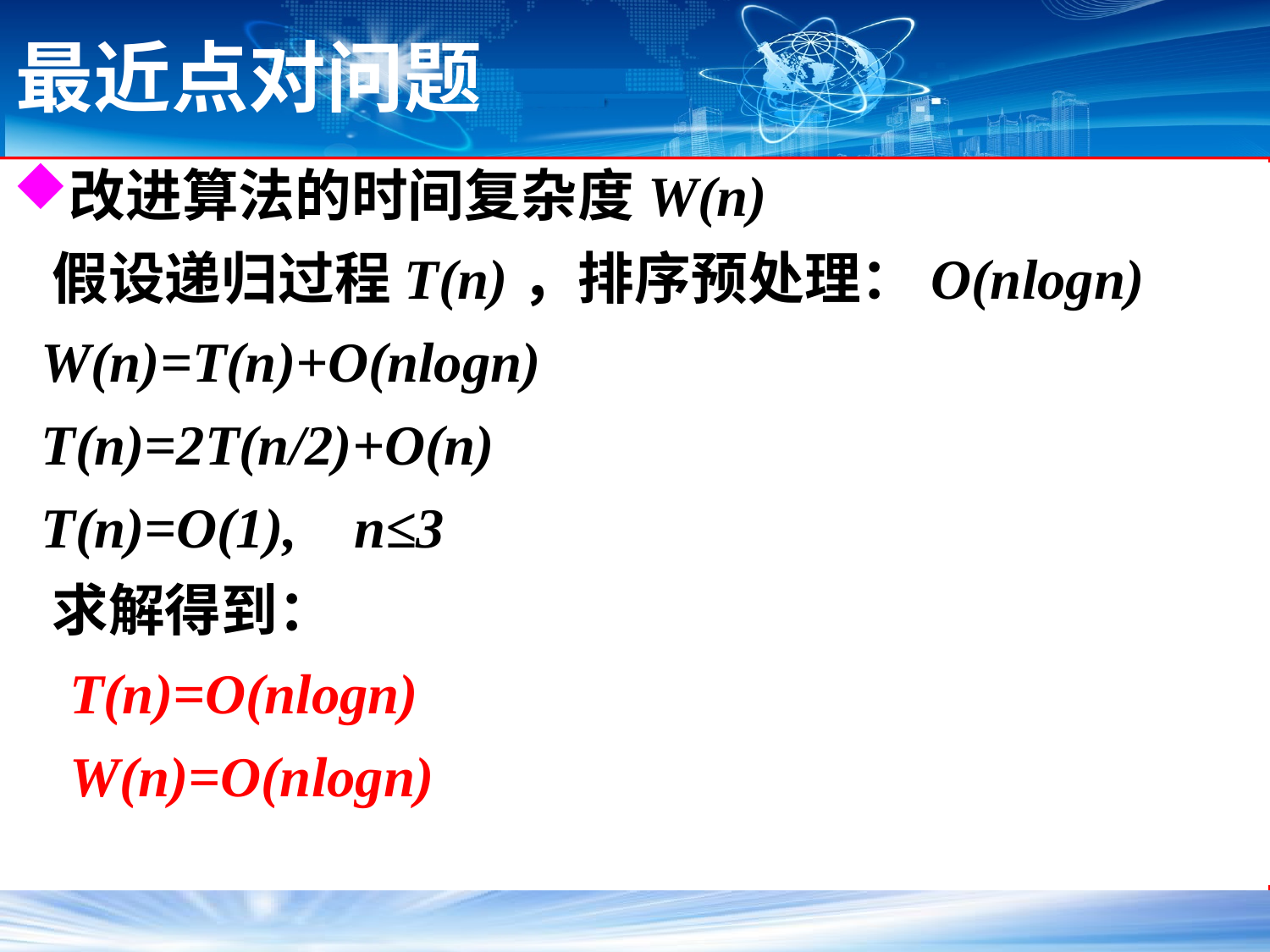

# 最近点对问题
改进算法的时间复杂度W(n)
  假设递归过程T(n)，排序预处理：O(nlogn)
  W(n)=T(n)+O(nlogn)
  T(n)=2T(n/2)+O(n)
  T(n)=O(1),    n≤3
  求解得到：
    T(n)=O(nlogn)
    W(n)=O(nlogn)